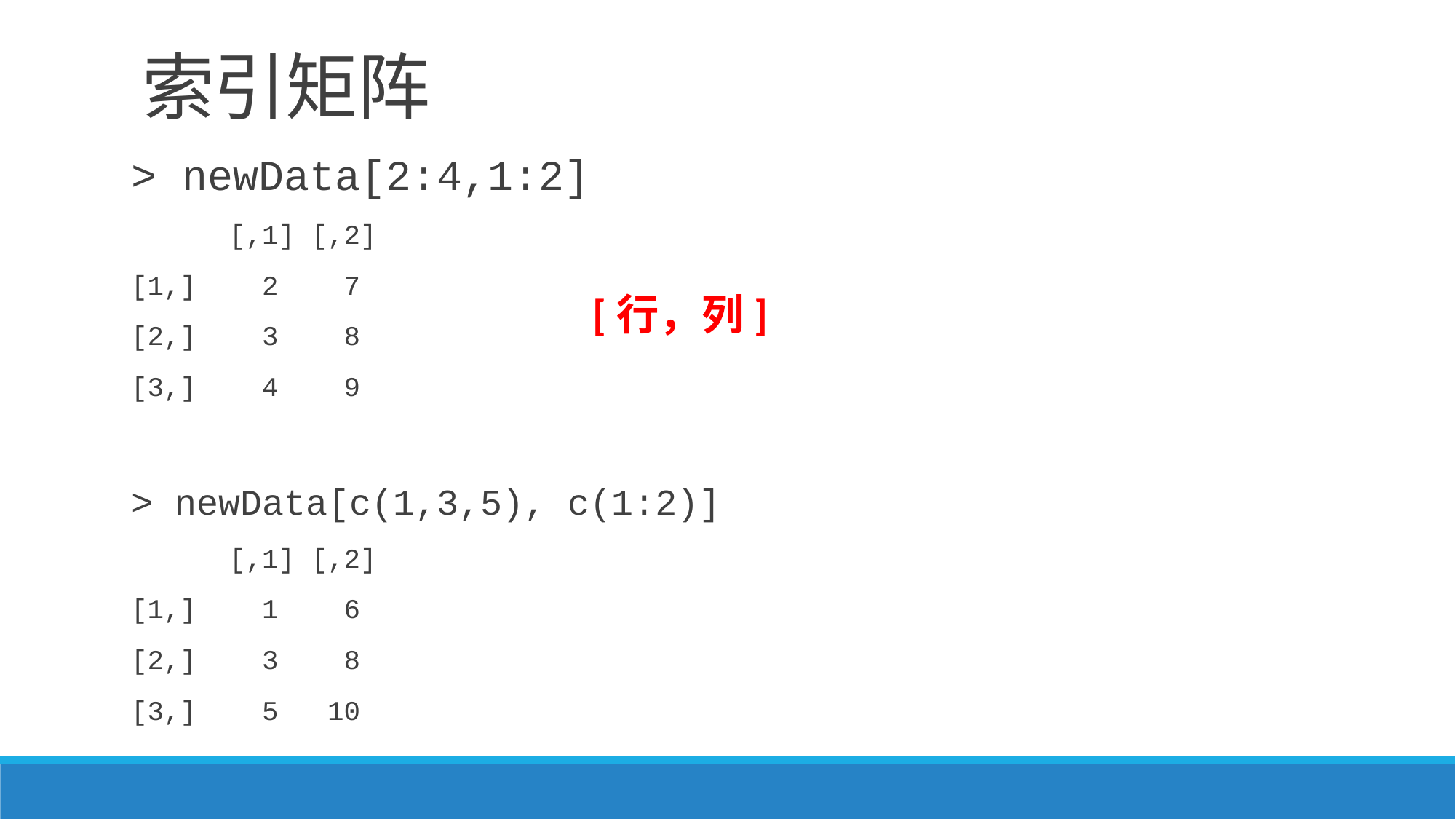

# 索引矩阵
> newData[2:4,1:2]
      [,1] [,2]
[1,]    2    7
[2,]    3    8
[3,]    4    9

> newData[c(1,3,5), c(1:2)]
      [,1] [,2]
[1,]    1    6
[2,]    3    8
[3,]    5   10

[行，列]